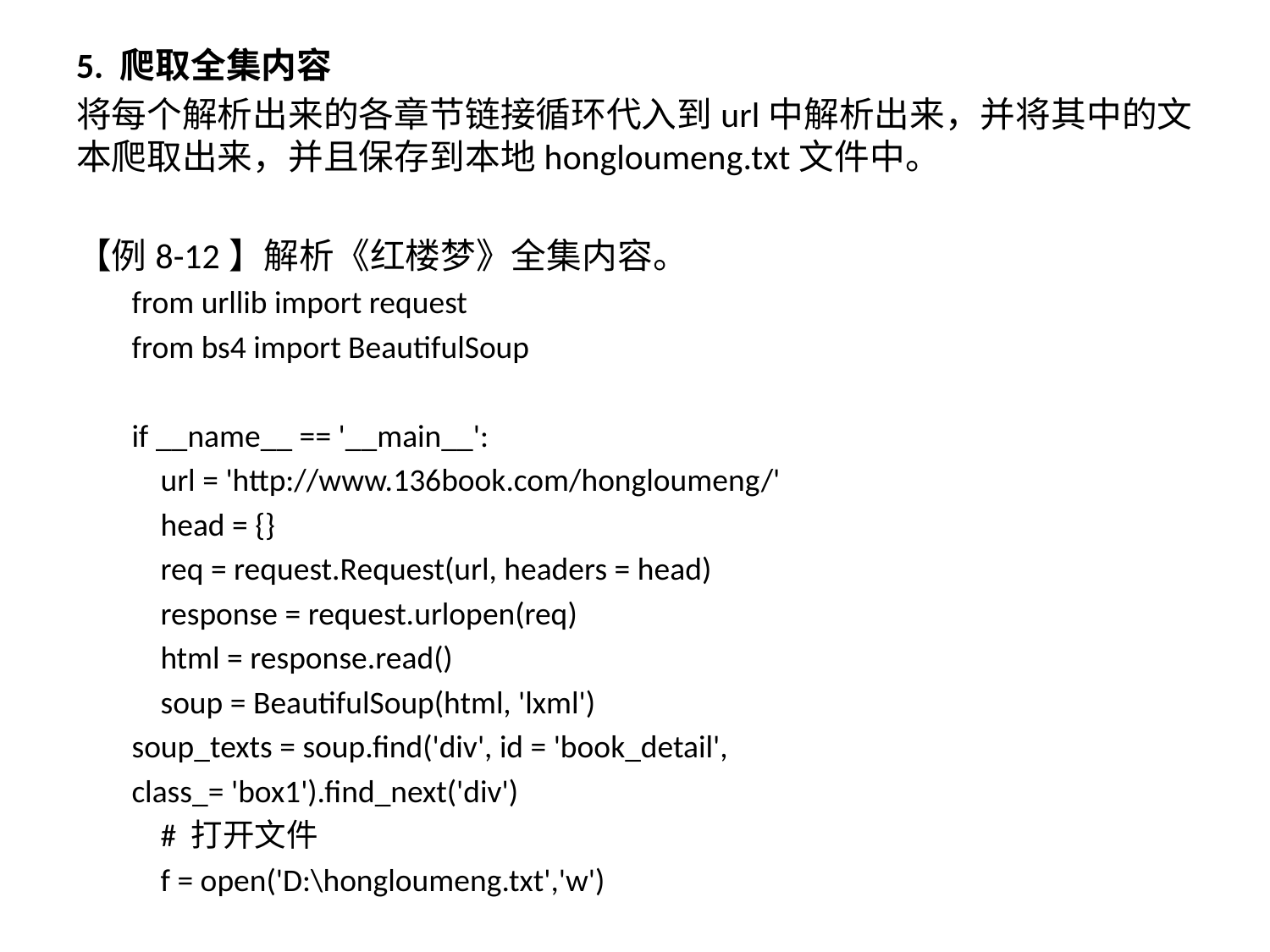

5. 爬取全集内容
将每个解析出来的各章节链接循环代入到url中解析出来，并将其中的文本爬取出来，并且保存到本地hongloumeng.txt文件中。

【例8-12】解析《红楼梦》全集内容。
from urllib import request
from bs4 import BeautifulSoup

if __name__ == '__main__':
    url = 'http://www.136book.com/hongloumeng/'
    head = {}
    req = request.Request(url, headers = head)
    response = request.urlopen(req)
    html = response.read()
    soup = BeautifulSoup(html, 'lxml')
soup_texts = soup.find('div', id = 'book_detail',
class_= 'box1').find_next('div')
    # 打开文件
    f = open('D:\hongloumeng.txt','w')